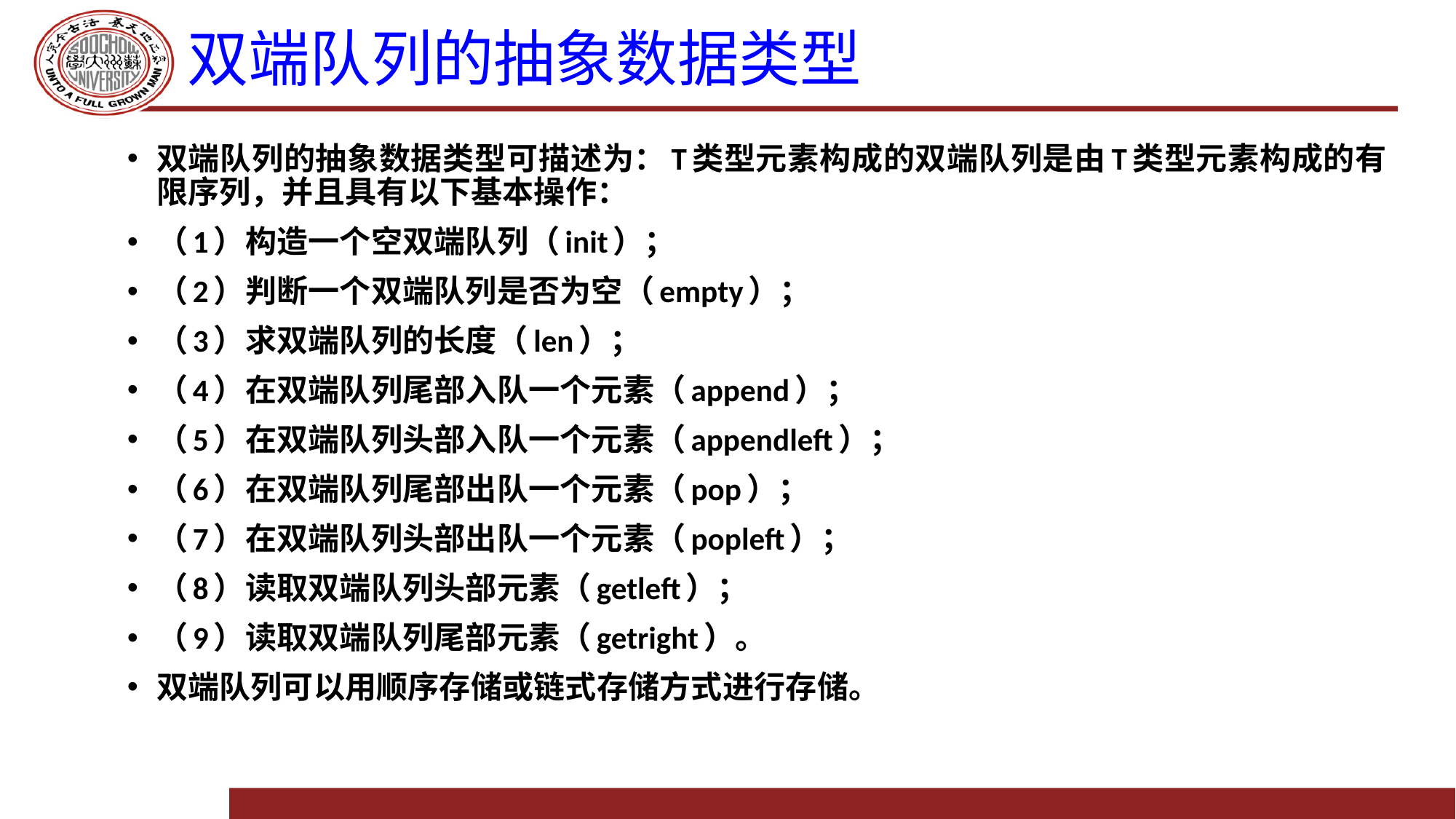

# 双端队列的抽象数据类型
双端队列的抽象数据类型可描述为：T类型元素构成的双端队列是由T类型元素构成的有限序列，并且具有以下基本操作：
（1）构造一个空双端队列（init）；
（2）判断一个双端队列是否为空（empty）；
（3）求双端队列的长度（len）；
（4）在双端队列尾部入队一个元素（append）；
（5）在双端队列头部入队一个元素（appendleft）；
（6）在双端队列尾部出队一个元素（pop）；
（7）在双端队列头部出队一个元素（popleft）；
（8）读取双端队列头部元素（getleft）；
（9）读取双端队列尾部元素（getright）。
双端队列可以用顺序存储或链式存储方式进行存储。